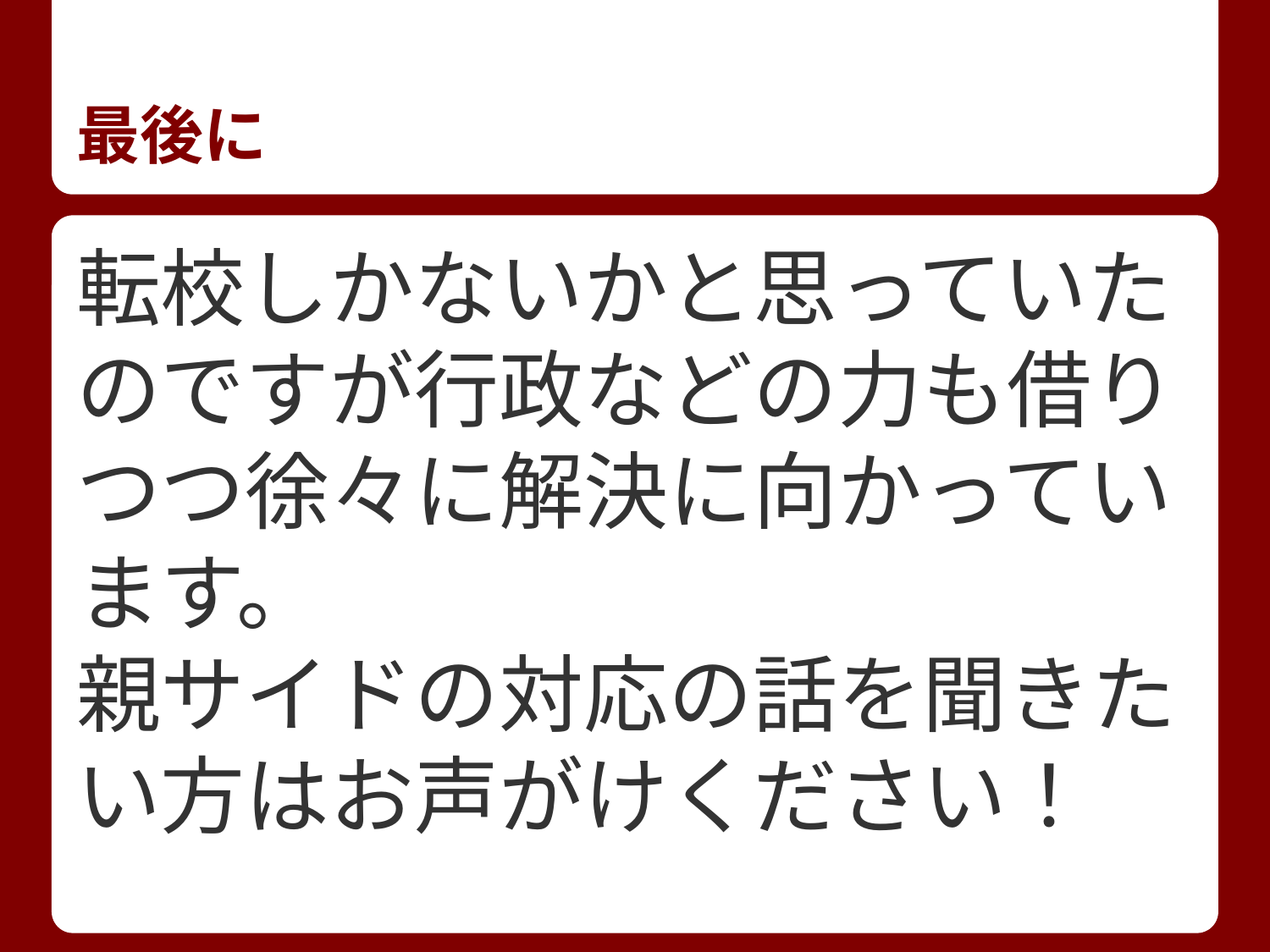

# 最後に
転校しかないかと思っていたのですが行政などの力も借りつつ徐々に解決に向かっています。
親サイドの対応の話を聞きたい方はお声がけください！